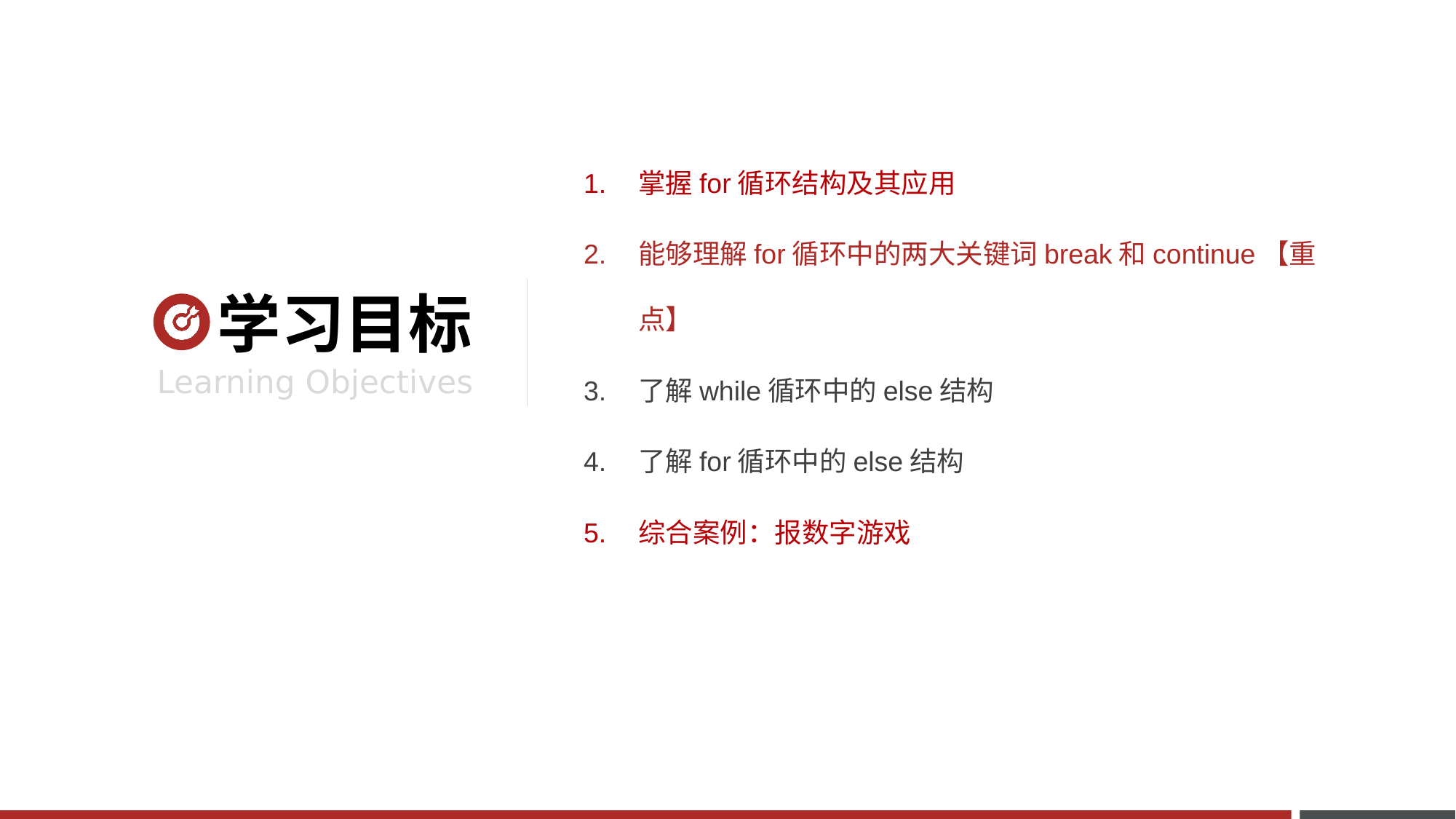

掌握for循环结构及其应用
能够理解for循环中的两大关键词break和continue【重点】
了解while循环中的else结构
了解for循环中的else结构
综合案例：报数字游戏